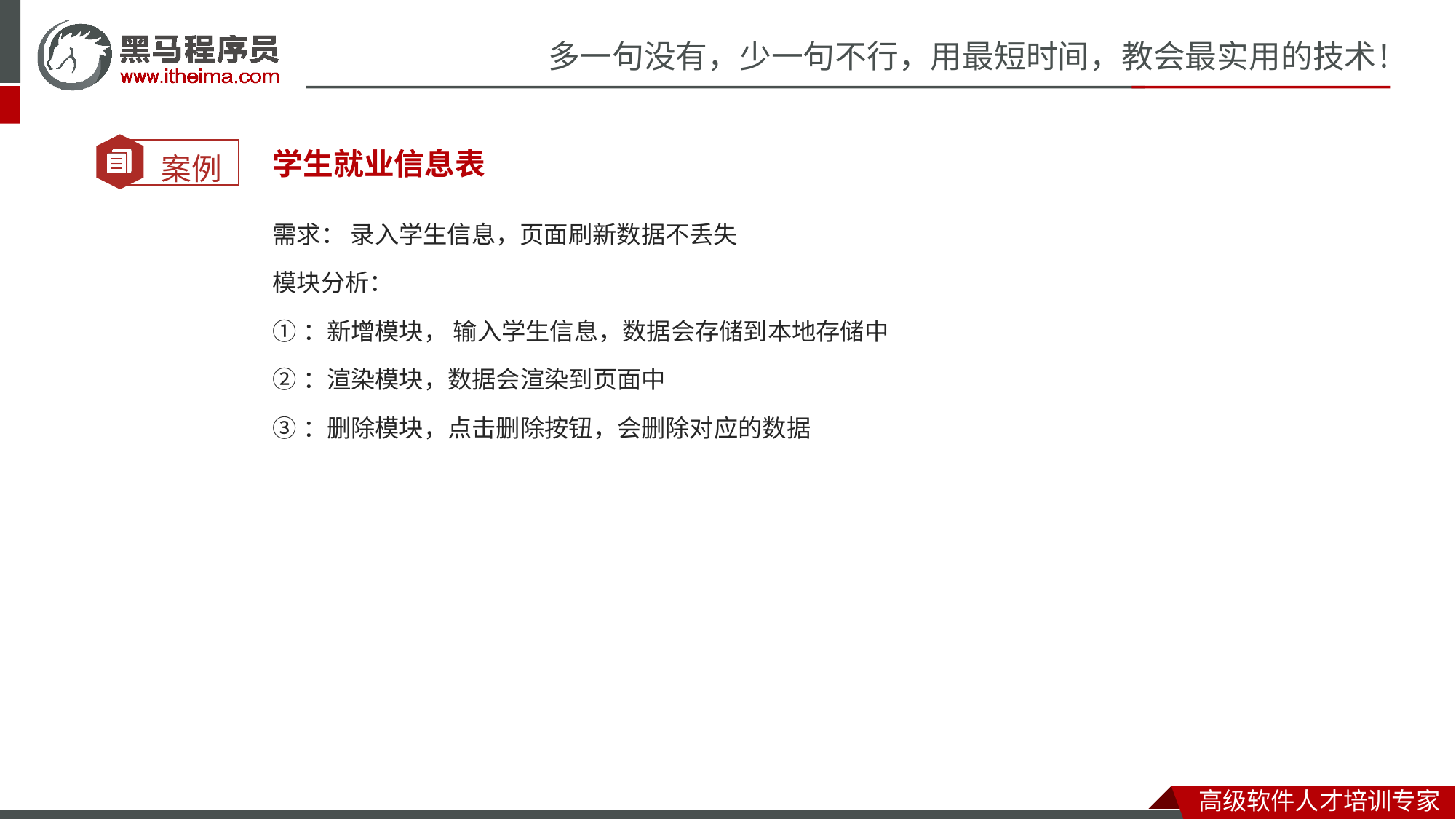

学生就业信息表
需求： 录入学生信息，页面刷新数据不丢失
模块分析：
①：新增模块， 输入学生信息，数据会存储到本地存储中
②：渲染模块，数据会渲染到页面中
③：删除模块，点击删除按钮，会删除对应的数据